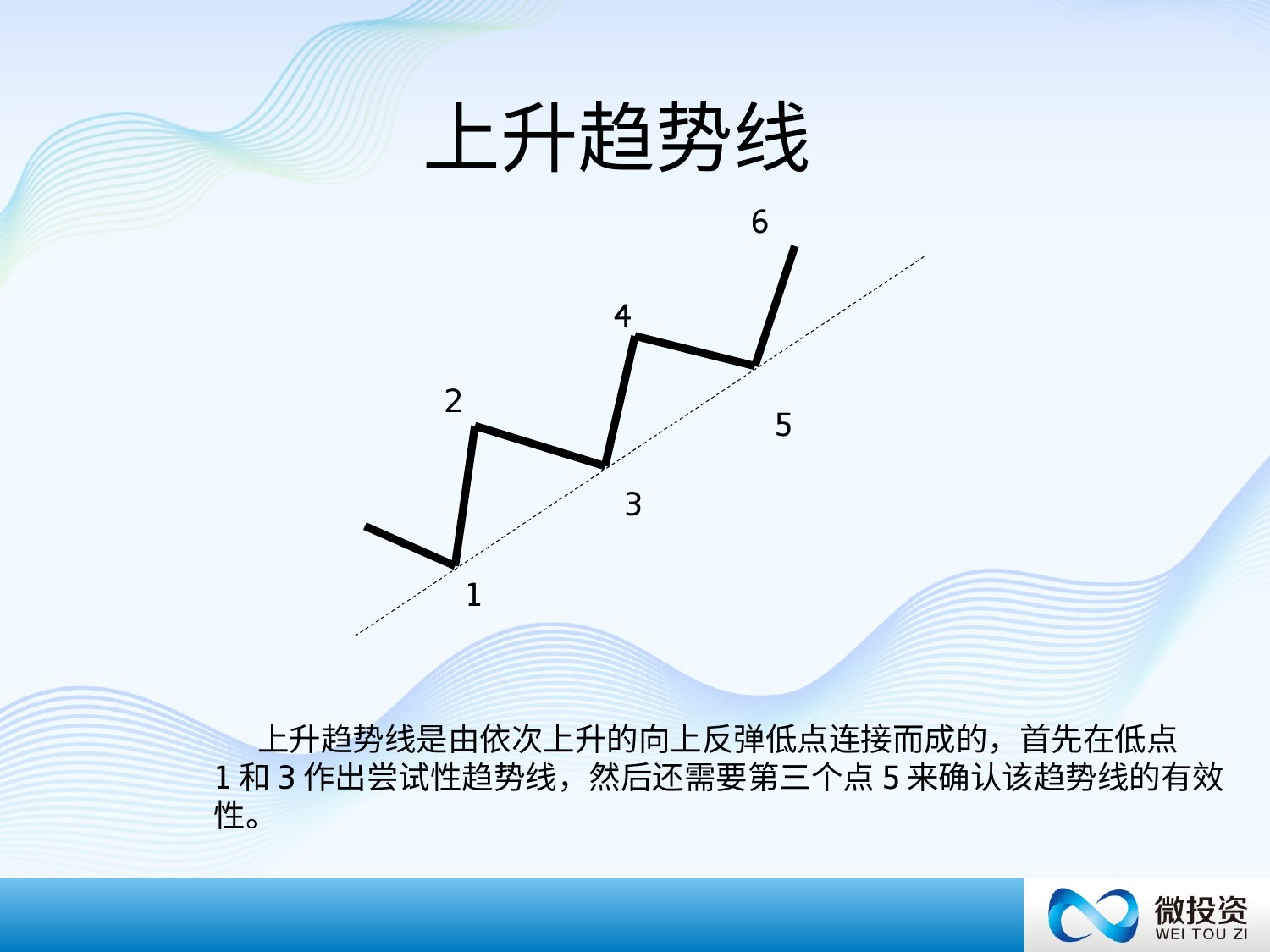

# 上升趋势线
6

4

2
5

3

1

     上升趋势线是由依次上升的向上反弹低点连接而成的，首先在低点
1和3作出尝试性趋势线，然后还需要第三个点5来确认该趋势线的有效
性。